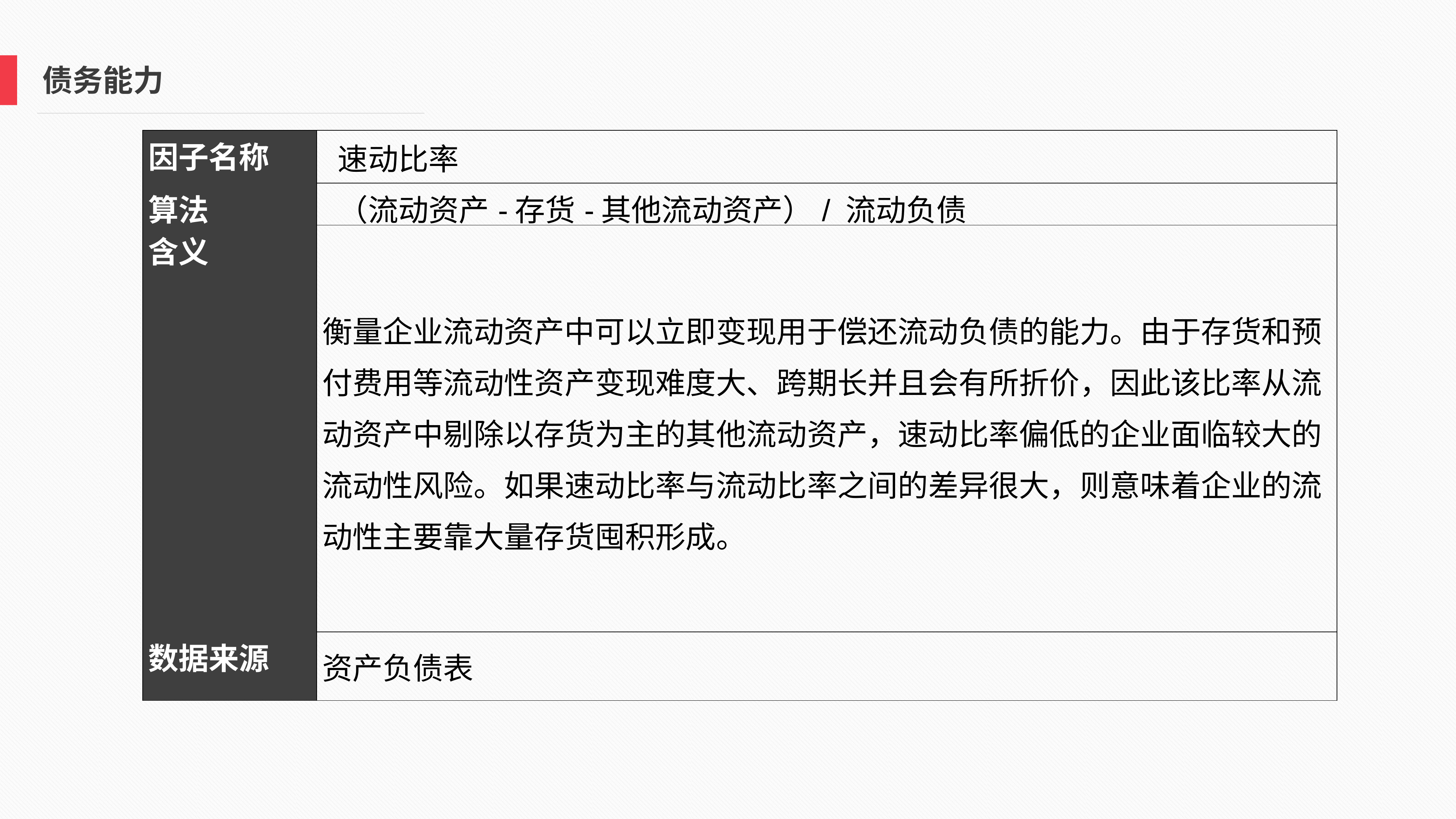

债务能力
| 因子名称 | 速动比率 |
| --- | --- |
| 算法 | （流动资产-存货-其他流动资产）/ 流动负债 |
| 含义 | 衡量企业流动资产中可以立即变现用于偿还流动负债的能力。由于存货和预付费用等流动性资产变现难度大、跨期长并且会有所折价，因此该比率从流动资产中剔除以存货为主的其他流动资产，速动比率偏低的企业面临较大的流动性风险。如果速动比率与流动比率之间的差异很大，则意味着企业的流动性主要靠大量存货囤积形成。 |
| 数据来源 | 资产负债表 |